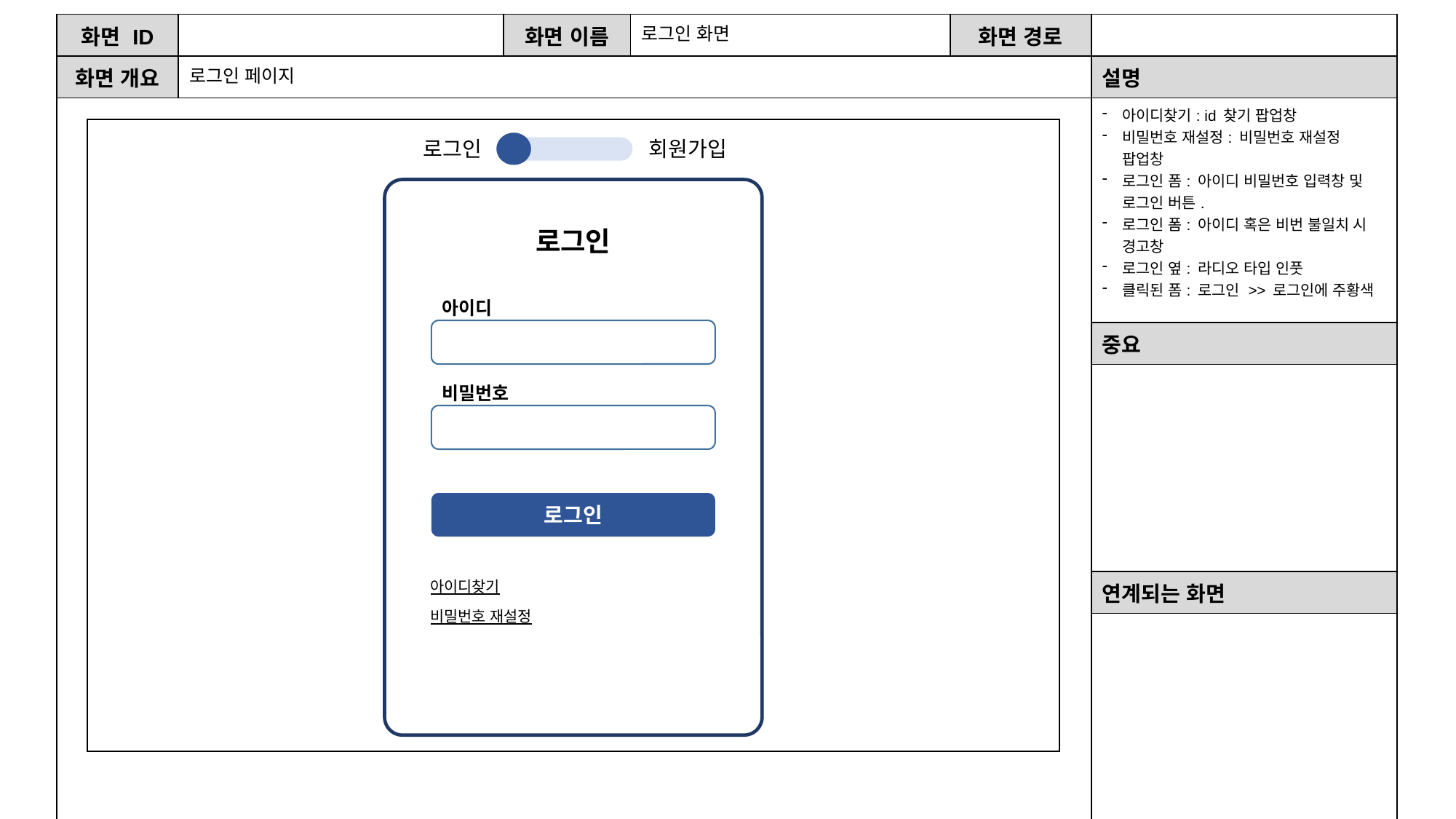

| 화면 ID |  | 화면 이름 | 로그인 화면 | 화면 경로 |  |
| --- | --- | --- | --- | --- | --- |
| 화면 개요 | 로그인 페이지 |  |  |  | 설명 |
|  |  |  |  |  | 아이디찾기: id 찾기 팝업창 비밀번호 재설정: 비밀번호 재설정 팝업창 로그인 폼: 아이디 비밀번호 입력창 및 로그인 버튼. 로그인 폼: 아이디 혹은 비번 불일치 시 경고창 로그인 옆: 라디오 타입 인풋 클릭된 폼: 로그인 >> 로그인에 주황색 |
|  |  |  |  |  | 중요 |
|  |  |  |  |  |  |
|  |  |  |  |  | 연계되는 화면 |
|  |  |  |  |  |  |

로그인
회원가입

로그인
아이디

비밀번호

로그인
아이디찾기
비밀번호 재설정